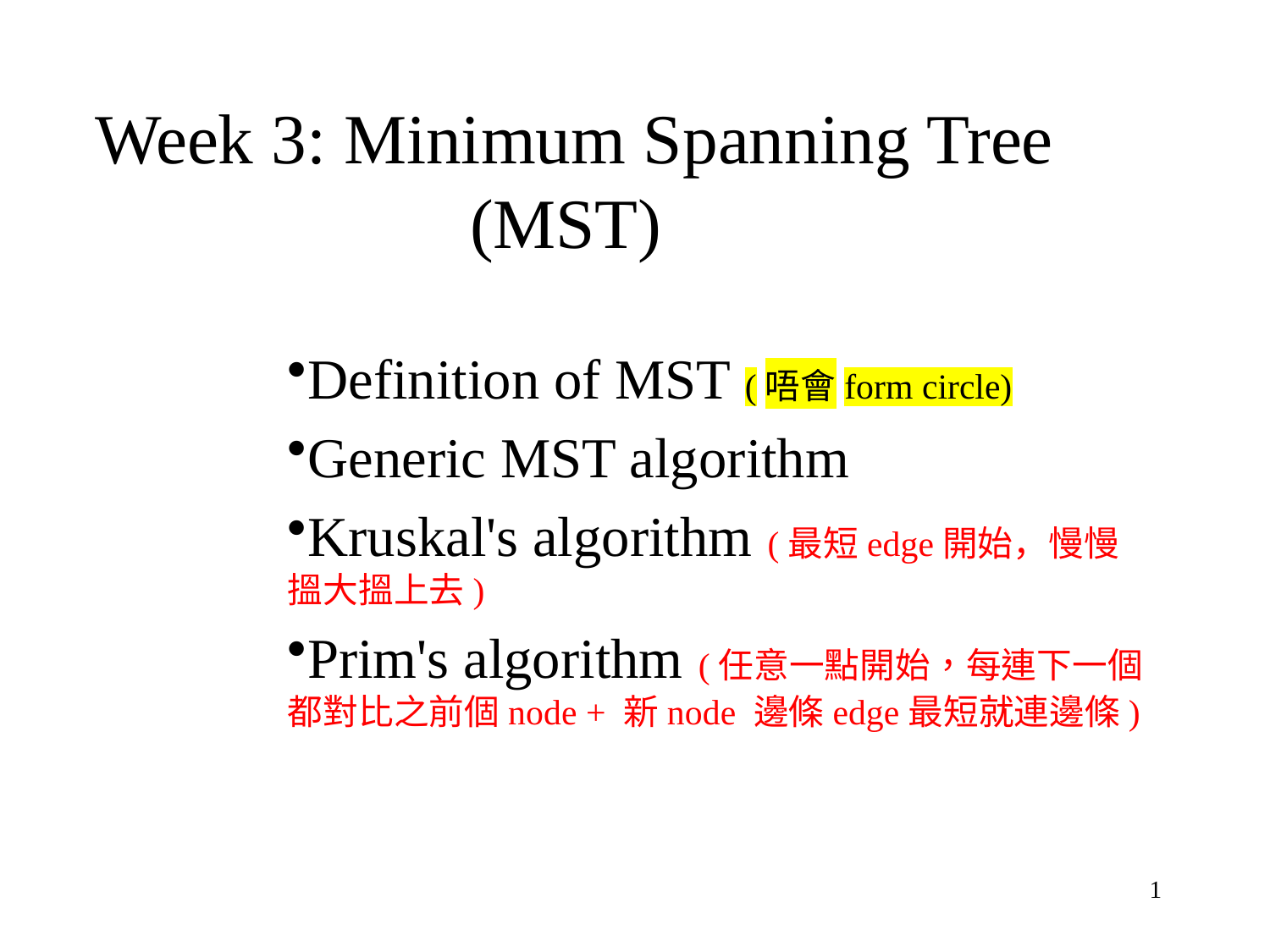

# Week 3: Minimum Spanning Tree (MST)
Definition of MST (唔會form circle)
Generic MST algorithm
Kruskal's algorithm (最短edge開始，慢慢搵大搵上去)
Prim's algorithm (任意一點開始，每連下一個都對比之前個node + 新node 邊條edge最短就連邊條)
1